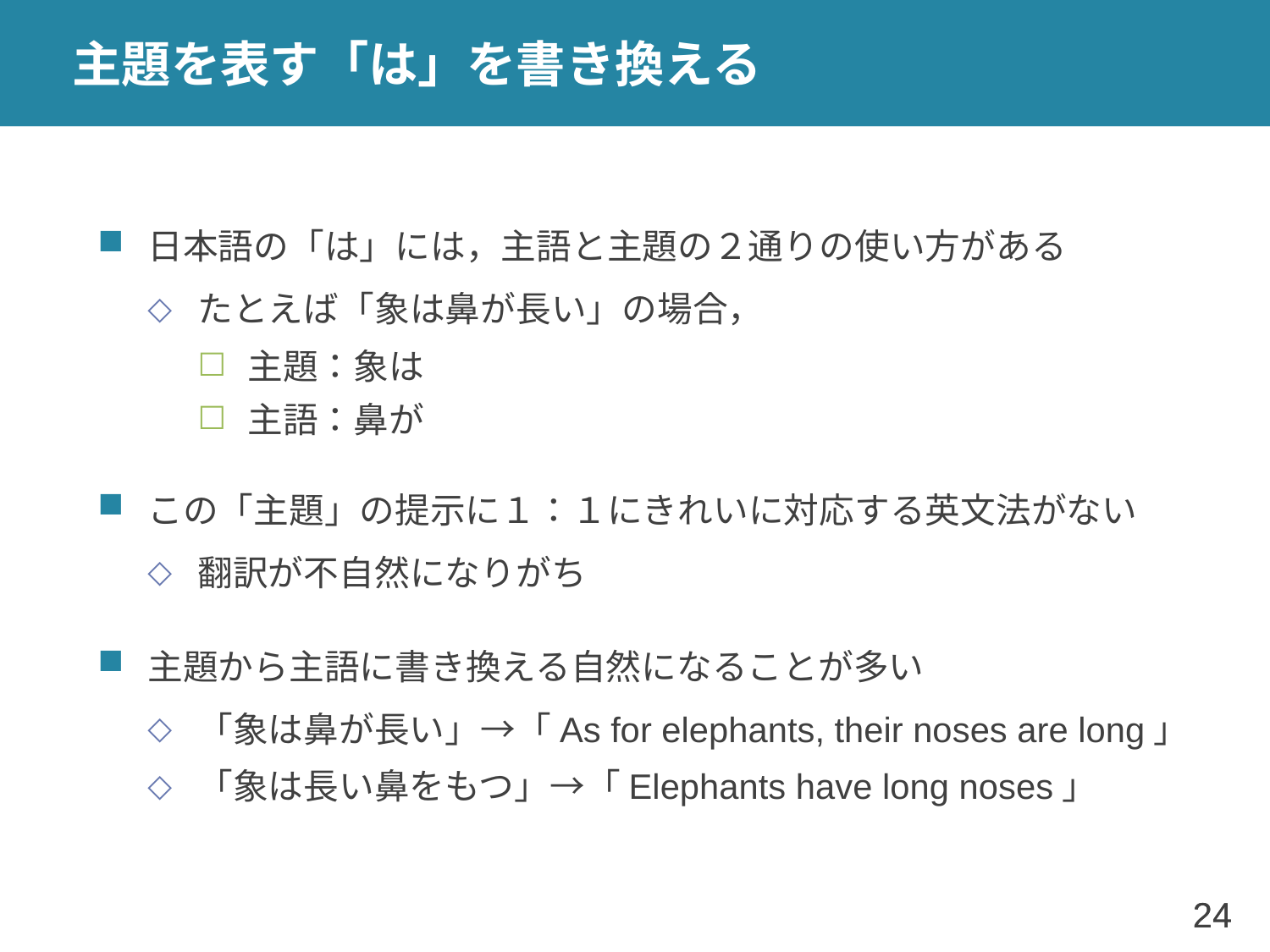

# 主題を表す「は」を書き換える
日本語の「は」には，主語と主題の２通りの使い方がある
たとえば「象は鼻が長い」の場合，
主題：象は
主語：鼻が
この「主題」の提示に１：１にきれいに対応する英文法がない
翻訳が不自然になりがち
主題から主語に書き換える自然になることが多い
「象は鼻が長い」→「As for elephants, their noses are long」
「象は長い鼻をもつ」→「Elephants have long noses」